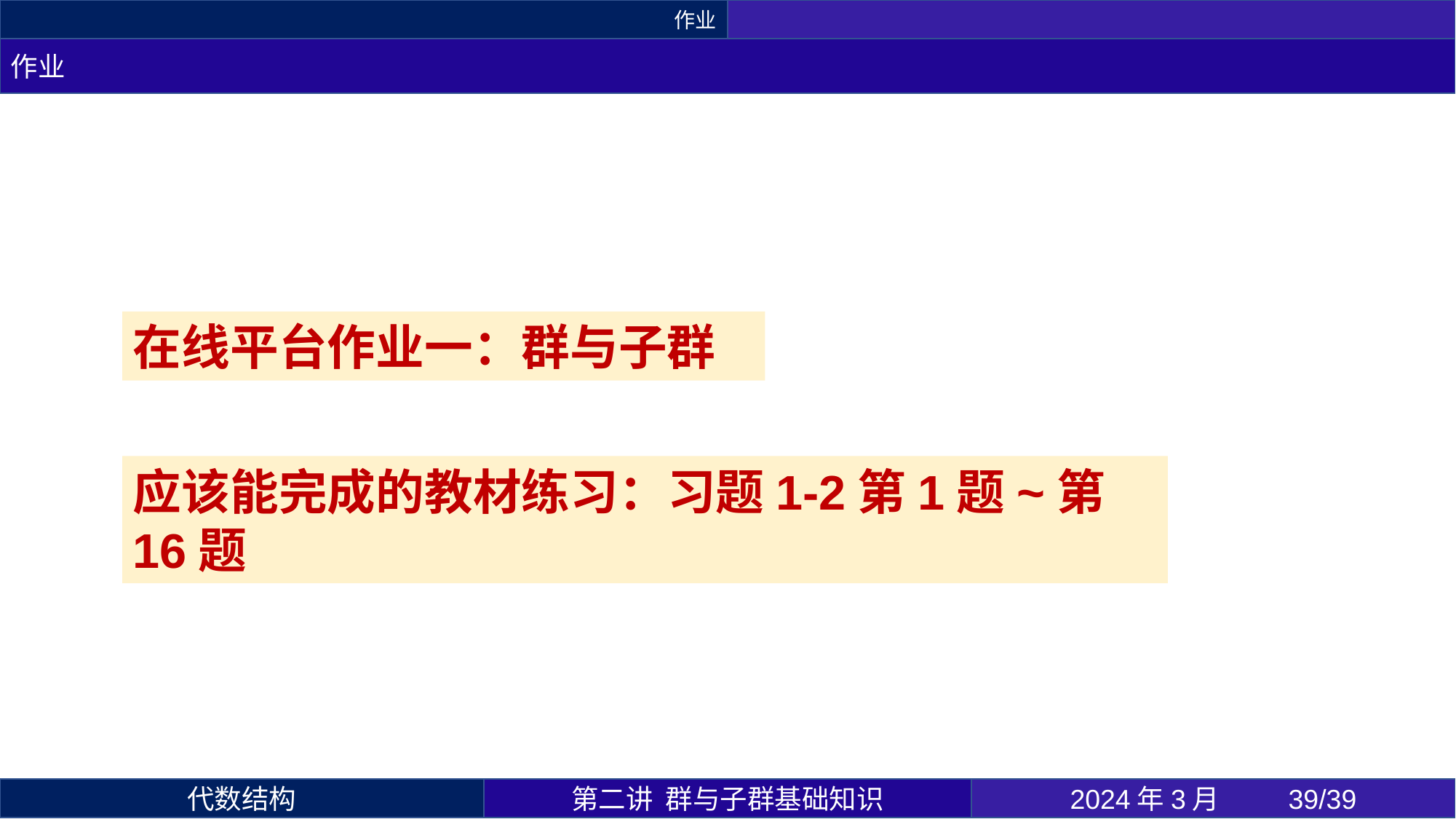

作业
作业
在线平台作业一：群与子群
应该能完成的教材练习：习题1-2第1题~第16题
第二讲  群与子群基础知识
2024年3月 	39/39
代数结构